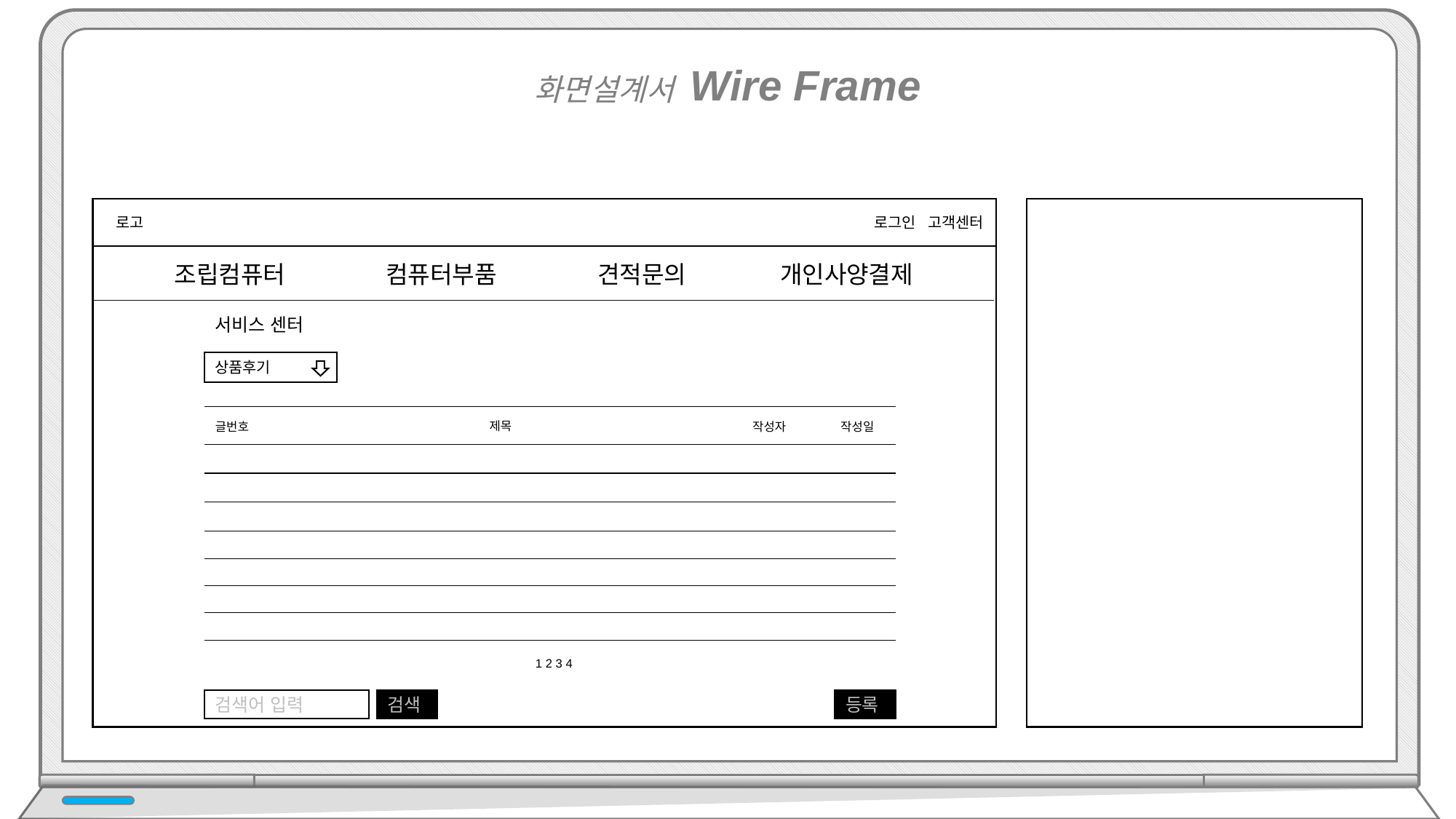

화면설계서 Wire Frame

로그인   고객센터
로고
조립컴퓨터               컴퓨터부품               견적문의              개인사양결제
서비스 센터
상품후기

제목
글번호
작성자
작성일
1 2 3 4
등록
검색어 입력
검색